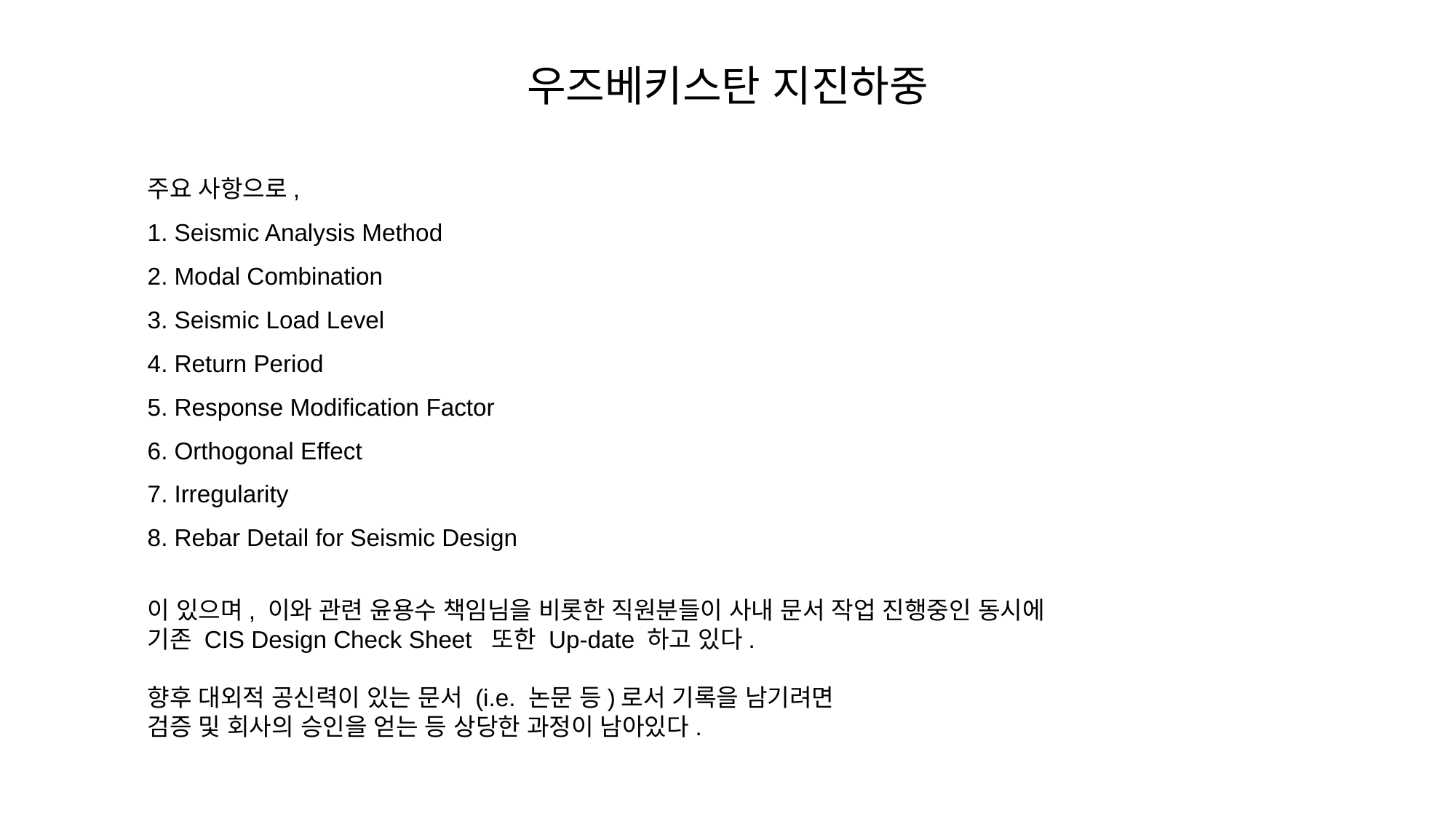

우즈베키스탄 지진하중
주요 사항으로,
1. Seismic Analysis Method
2. Modal Combination
3. Seismic Load Level
4. Return Period
5. Response Modification Factor
6. Orthogonal Effect
7. Irregularity
8. Rebar Detail for Seismic Design

이 있으며, 이와 관련 윤용수 책임님을 비롯한 직원분들이 사내 문서 작업 진행중인 동시에
기존 CIS Design Check Sheet  또한 Up-date 하고 있다.

향후 대외적 공신력이 있는 문서 (i.e. 논문 등)로서 기록을 남기려면
검증 및 회사의 승인을 얻는 등 상당한 과정이 남아있다.